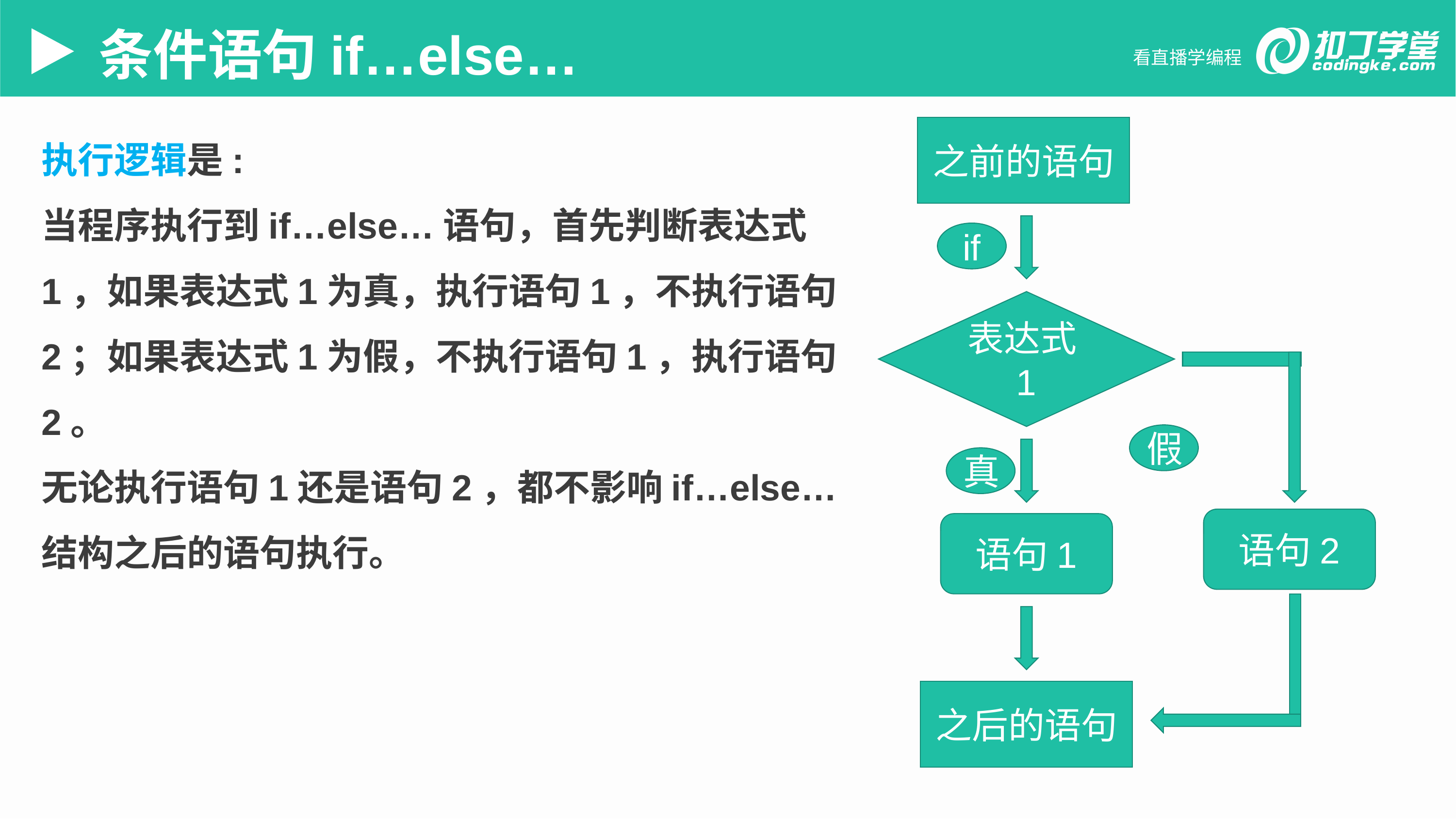

条件语句if…else…
执行逻辑是:
当程序执行到if…else…语句，首先判断表达式1，如果表达式1为真，执行语句1，不执行语句2；如果表达式1为假，不执行语句1，执行语句2。
无论执行语句1还是语句2，都不影响if…else…结构之后的语句执行。

之前的语句

if
表达式1

假

真
语句2
语句1

之后的语句